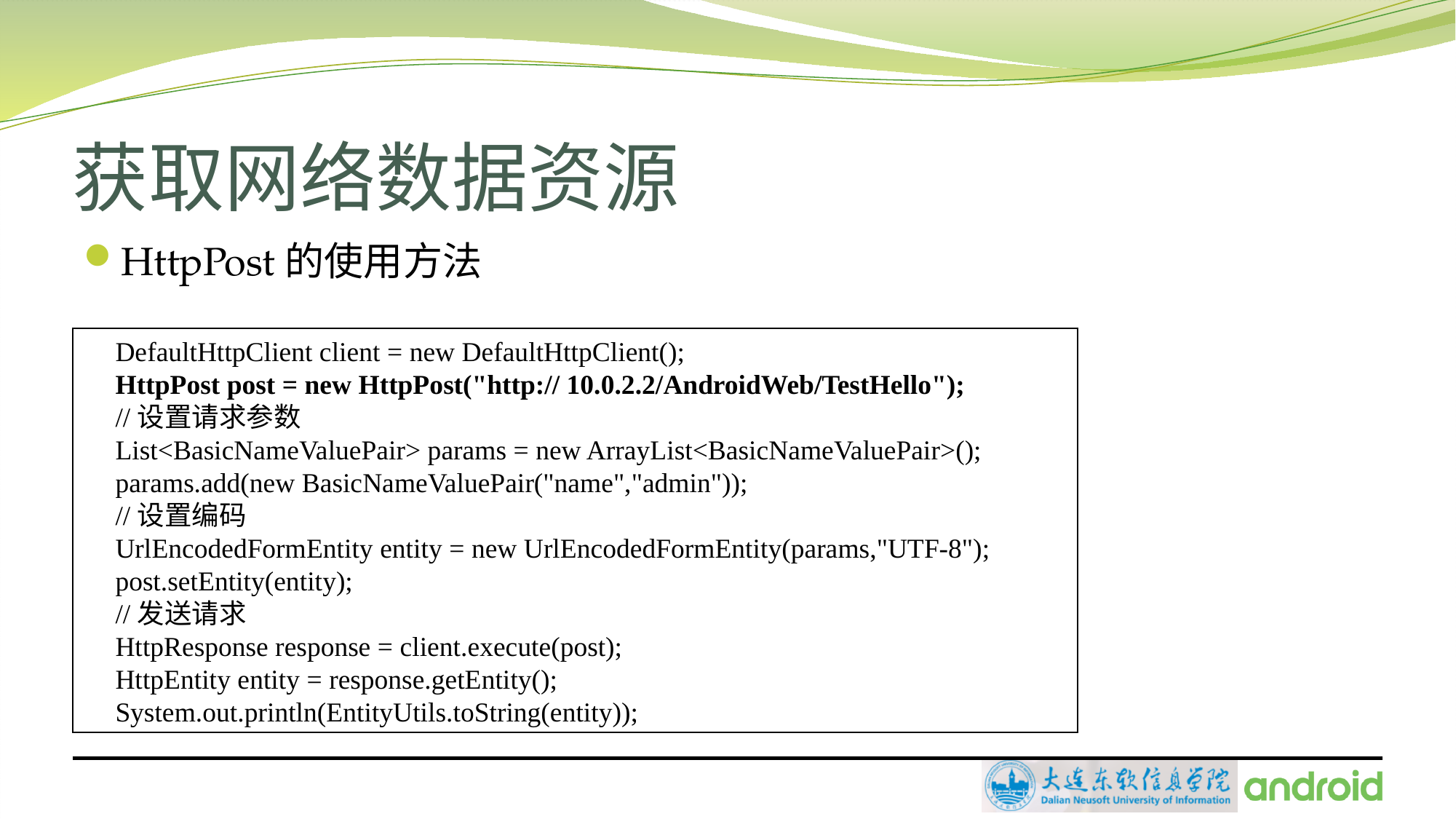

# 获取网络数据资源
HttpPost的使用方法
DefaultHttpClient client = new DefaultHttpClient();
HttpPost post = new HttpPost("http:// 10.0.2.2/AndroidWeb/TestHello");
//设置请求参数
List<BasicNameValuePair> params = new ArrayList<BasicNameValuePair>();
params.add(new BasicNameValuePair("name","admin"));
//设置编码
UrlEncodedFormEntity entity = new UrlEncodedFormEntity(params,"UTF-8");
post.setEntity(entity);
//发送请求
HttpResponse response = client.execute(post);
HttpEntity entity = response.getEntity();
System.out.println(EntityUtils.toString(entity));